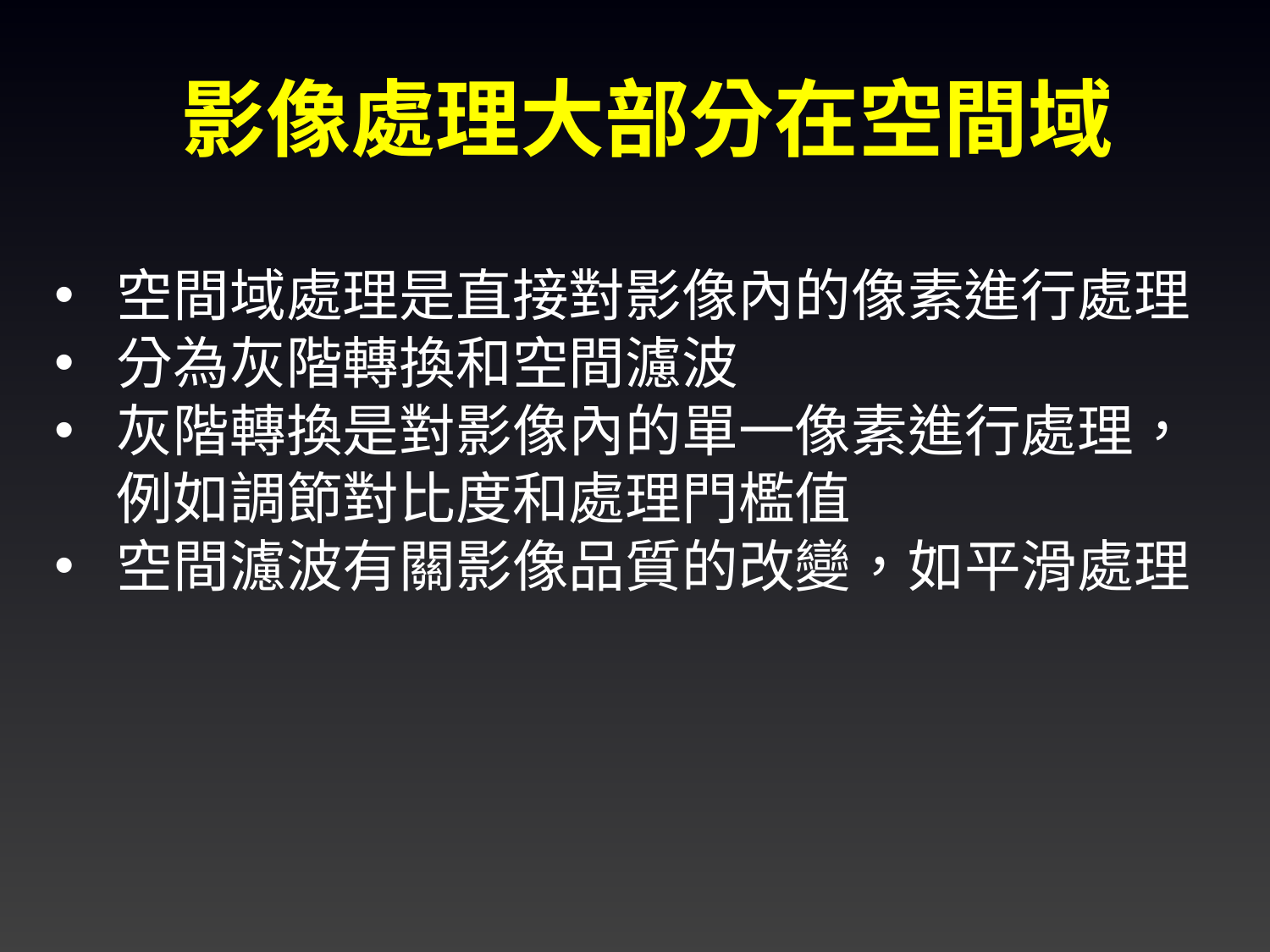

影像處理大部分在空間域
空間域處理是直接對影像內的像素進行處理
分為灰階轉換和空間濾波
灰階轉換是對影像內的單一像素進行處理，例如調節對比度和處理門檻值
空間濾波有關影像品質的改變，如平滑處理